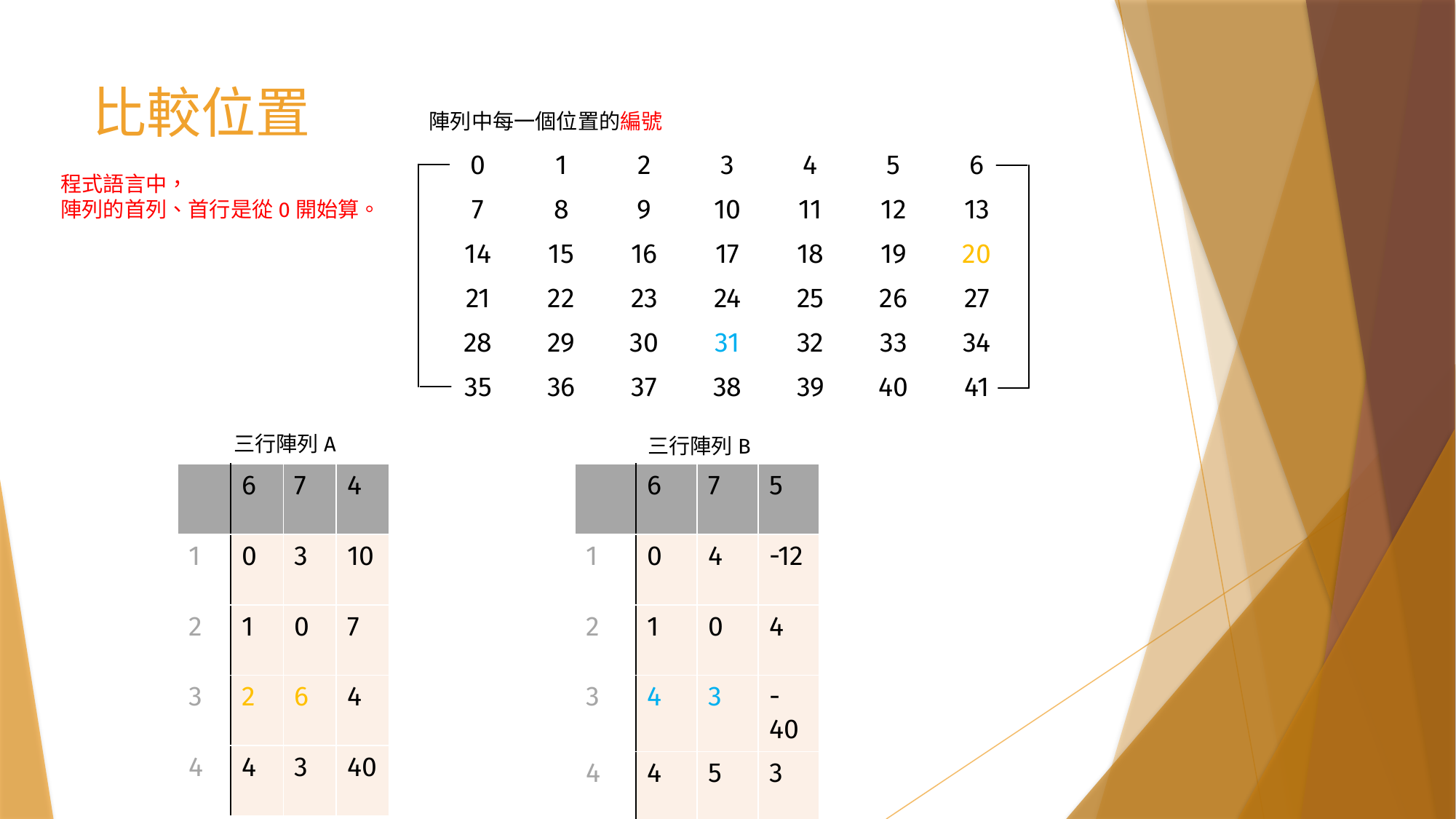

# 比較位置
陣列中每一個位置的編號
| 0 | 1 | 2 | 3 | 4 | 5 | 6 |
| --- | --- | --- | --- | --- | --- | --- |
| 7 | 8 | 9 | 10 | 11 | 12 | 13 |
| 14 | 15 | 16 | 17 | 18 | 19 | 20 |
| 21 | 22 | 23 | 24 | 25 | 26 | 27 |
| 28 | 29 | 30 | 31 | 32 | 33 | 34 |
| 35 | 36 | 37 | 38 | 39 | 40 | 41 |
程式語言中，
陣列的首列、首行是從0開始算。
三行陣列A
三行陣列B
| 0 | 6 | 7 | 4 |
| --- | --- | --- | --- |
| 1 | 0 | 3 | 10 |
| 2 | 1 | 0 | 7 |
| 3 | 2 | 6 | 4 |
| 4 | 4 | 3 | 40 |
| 0 | 6 | 7 | 5 |
| --- | --- | --- | --- |
| 1 | 0 | 4 | -12 |
| 2 | 1 | 0 | 4 |
| 3 | 4 | 3 | -40 |
| 4 | 4 | 5 | 3 |
| 5 | 5 | 4 | -9 |